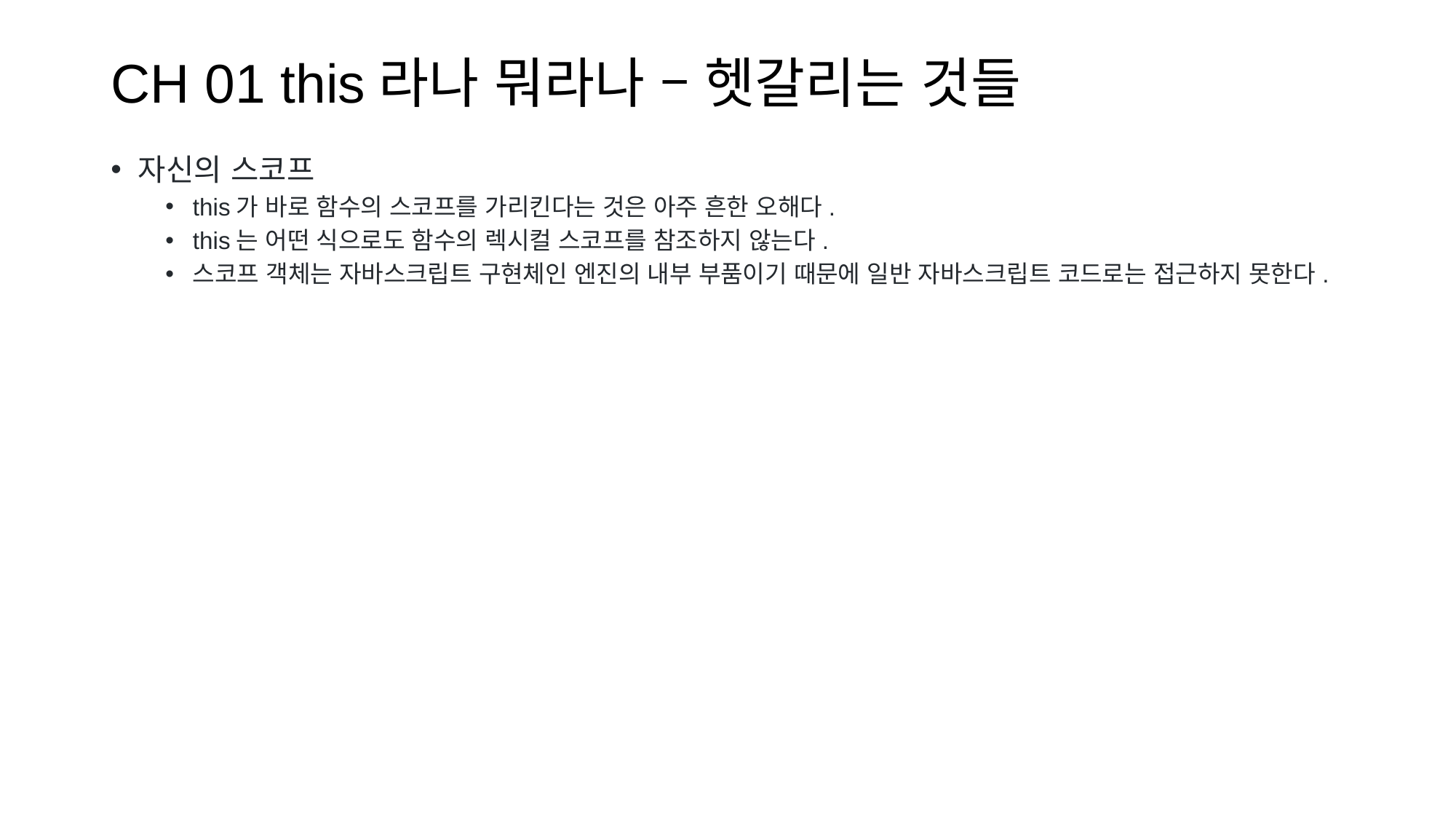

# CH 01 this라나 뭐라나 – 헷갈리는 것들
자신의 스코프
this가 바로 함수의 스코프를 가리킨다는 것은 아주 흔한 오해다.
this는 어떤 식으로도 함수의 렉시컬 스코프를 참조하지 않는다.
스코프 객체는 자바스크립트 구현체인 엔진의 내부 부품이기 때문에 일반 자바스크립트 코드로는 접근하지 못한다.